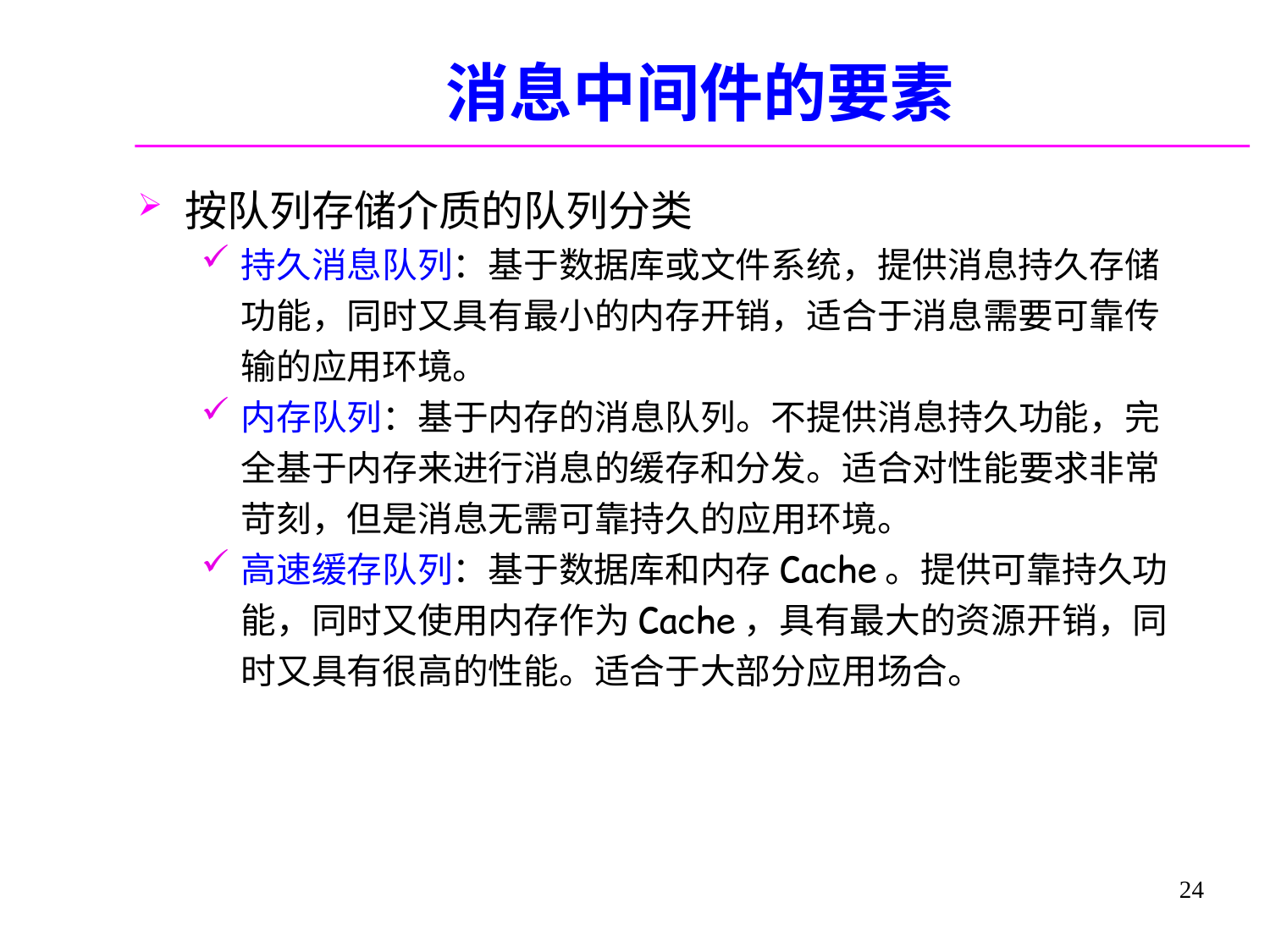

# 消息中间件的要素
按队列存储介质的队列分类
持久消息队列：基于数据库或文件系统，提供消息持久存储功能，同时又具有最小的内存开销，适合于消息需要可靠传输的应用环境。
内存队列：基于内存的消息队列。不提供消息持久功能，完全基于内存来进行消息的缓存和分发。适合对性能要求非常苛刻，但是消息无需可靠持久的应用环境。
高速缓存队列：基于数据库和内存Cache。提供可靠持久功能，同时又使用内存作为Cache，具有最大的资源开销，同时又具有很高的性能。适合于大部分应用场合。

24